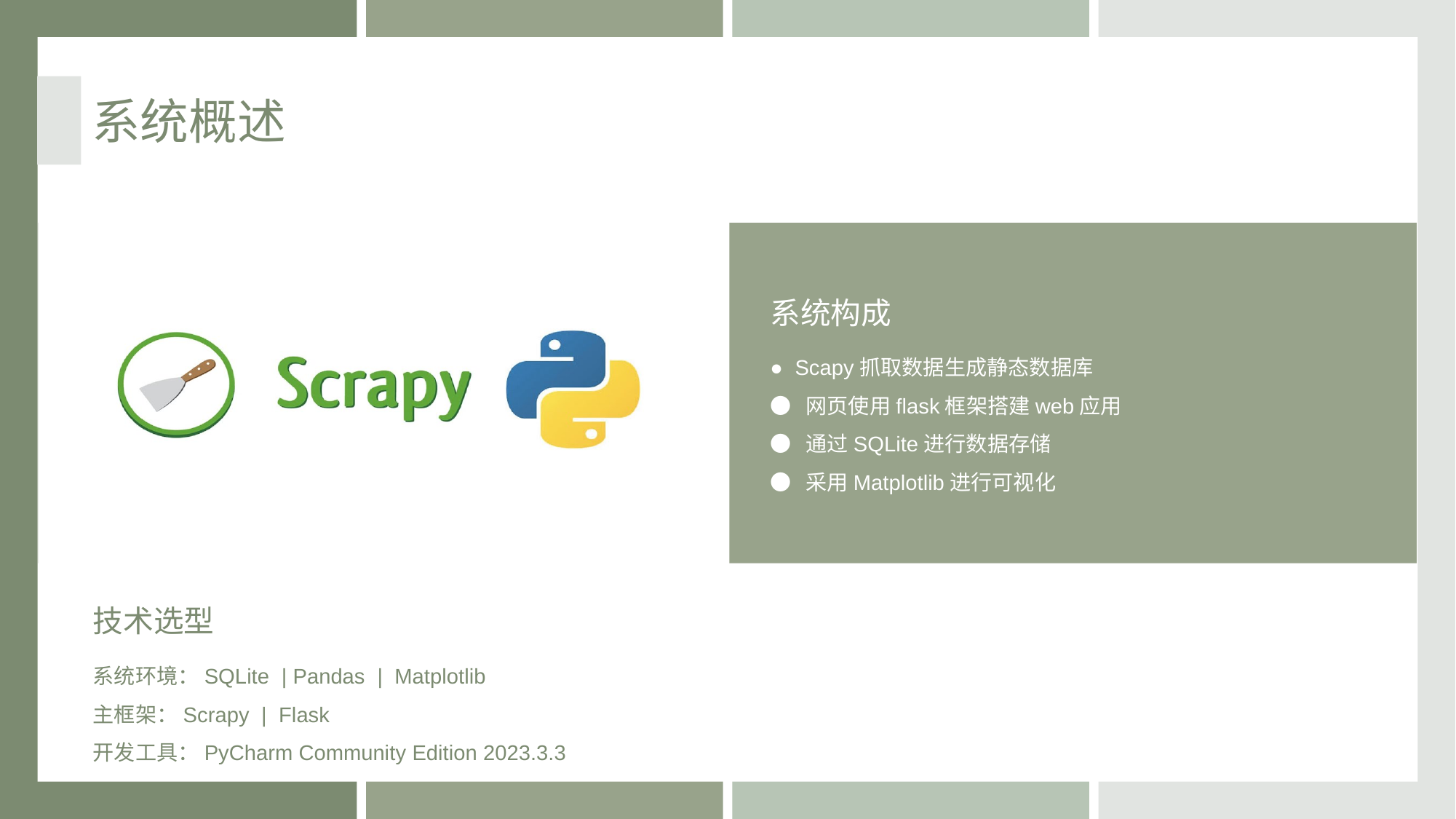

系统概述

系统构成
●  Scapy抓取数据生成静态数据库
●  网页使用flask框架搭建web应用
●  通过SQLite进行数据存储
●  采用Matplotlib进行可视化
技术选型
系统环境：SQLite  | Pandas  |  Matplotlib
主框架：Scrapy  |  Flask
开发工具：PyCharm Community Edition 2023.3.3